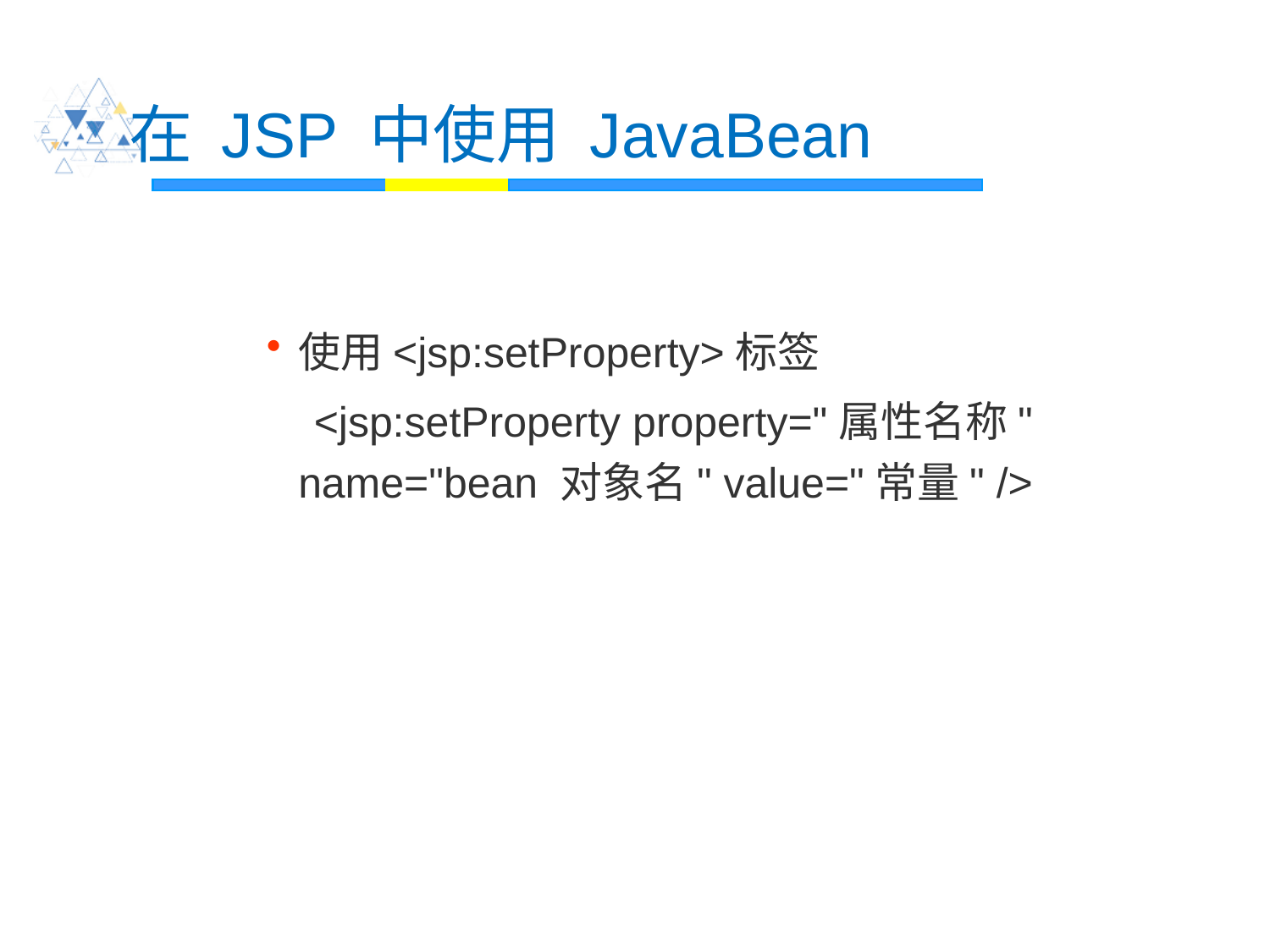

# 在 JSP 中使用 JavaBean

使用<jsp:setProperty>标签
    <jsp:setProperty property="属性名称" name="bean 对象名" value="常量" />